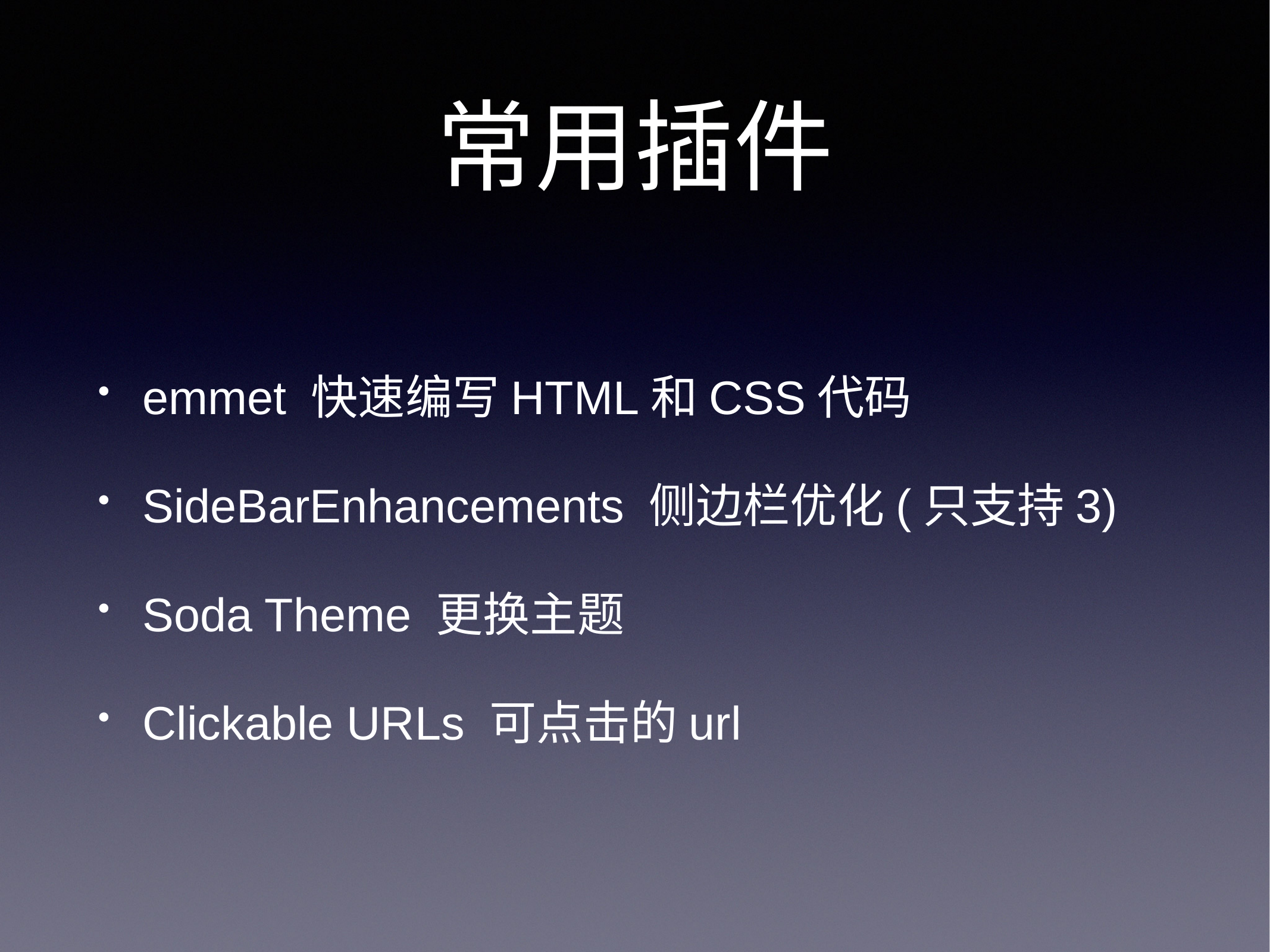

# 常用插件
emmet 快速编写HTML和CSS代码
SideBarEnhancements 侧边栏优化(只支持3)
Soda Theme 更换主题
Clickable URLs 可点击的url